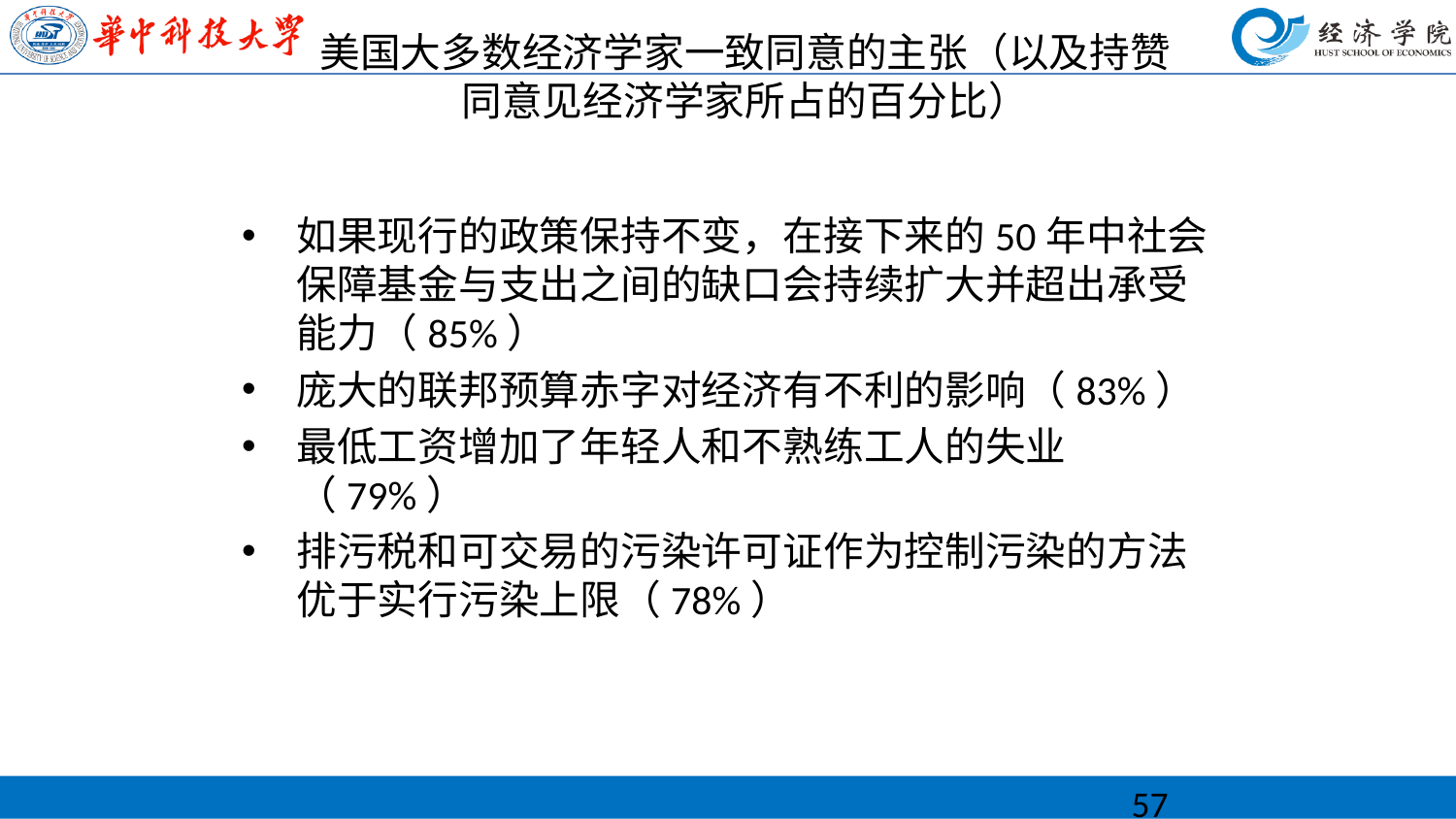

57
美国大多数经济学家一致同意的主张（以及持赞同意见经济学家所占的百分比）
如果现行的政策保持不变，在接下来的50年中社会保障基金与支出之间的缺口会持续扩大并超出承受能力（85%）
庞大的联邦预算赤字对经济有不利的影响（83%）
最低工资增加了年轻人和不熟练工人的失业（79%）
排污税和可交易的污染许可证作为控制污染的方法优于实行污染上限（78%）